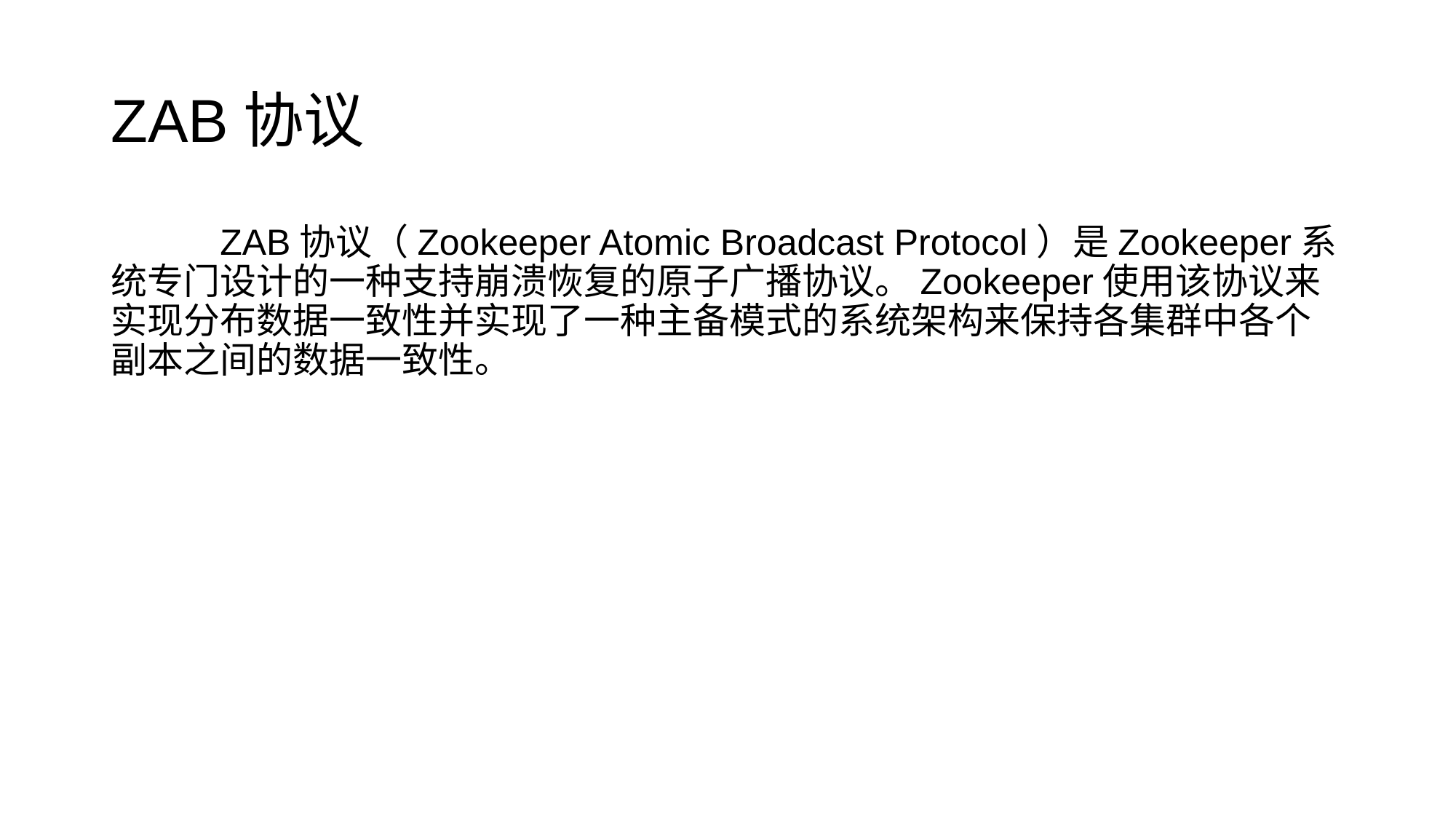

# ZAB协议
	ZAB协议（Zookeeper Atomic Broadcast Protocol）是Zookeeper系统专门设计的一种支持崩溃恢复的原子广播协议。Zookeeper使用该协议来实现分布数据一致性并实现了一种主备模式的系统架构来保持各集群中各个副本之间的数据一致性。